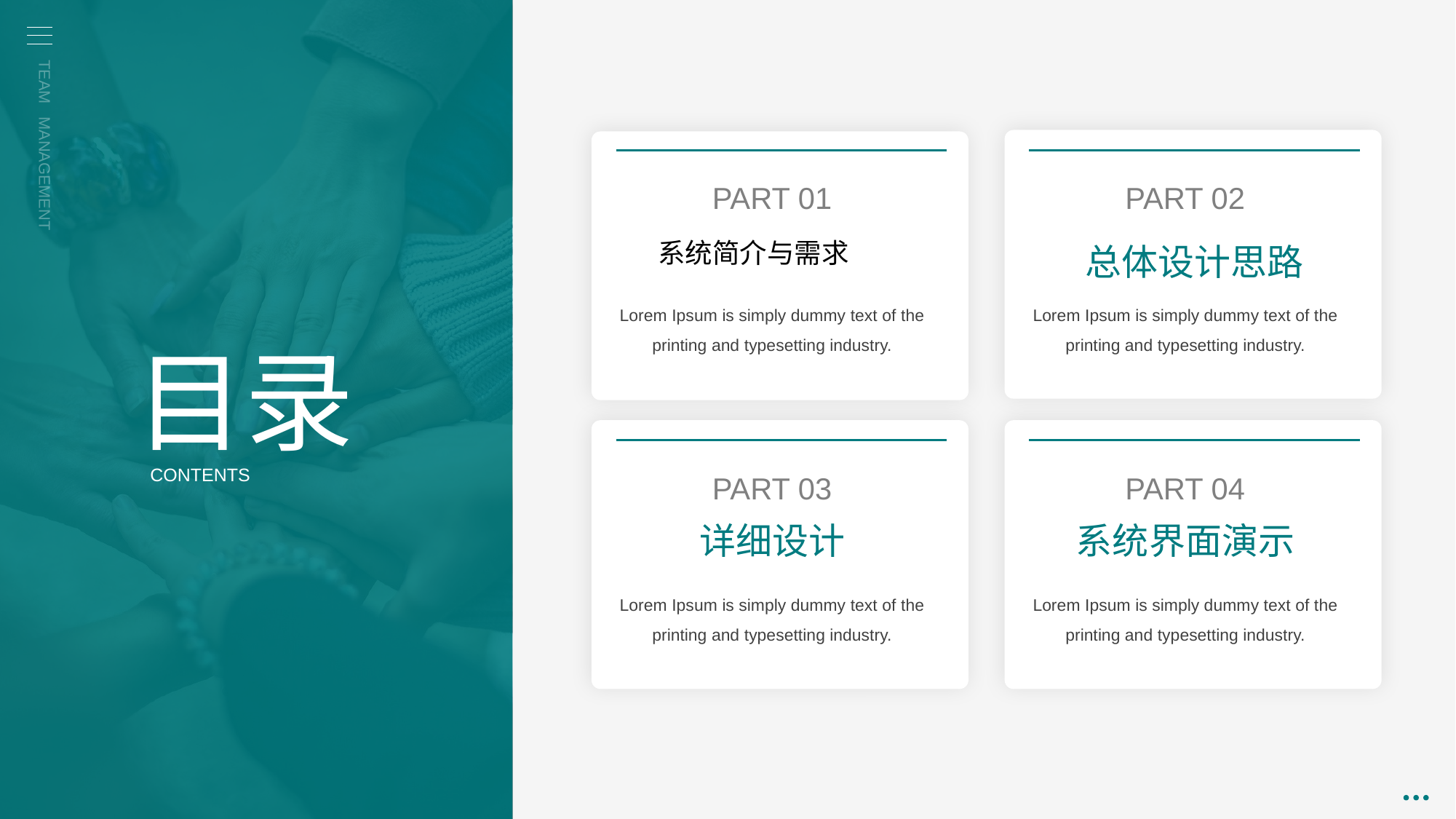

TEAM   MANAGEMENT

PART 01
PART 02

系统简介与需求
总体设计思路
Lorem Ipsum is simply dummy text of the printing and typesetting industry.
Lorem Ipsum is simply dummy text of the printing and typesetting industry.
目录
CONTENTS

PART 03
PART 04
详细设计
系统界面演示
Lorem Ipsum is simply dummy text of the printing and typesetting industry.
Lorem Ipsum is simply dummy text of the printing and typesetting industry.